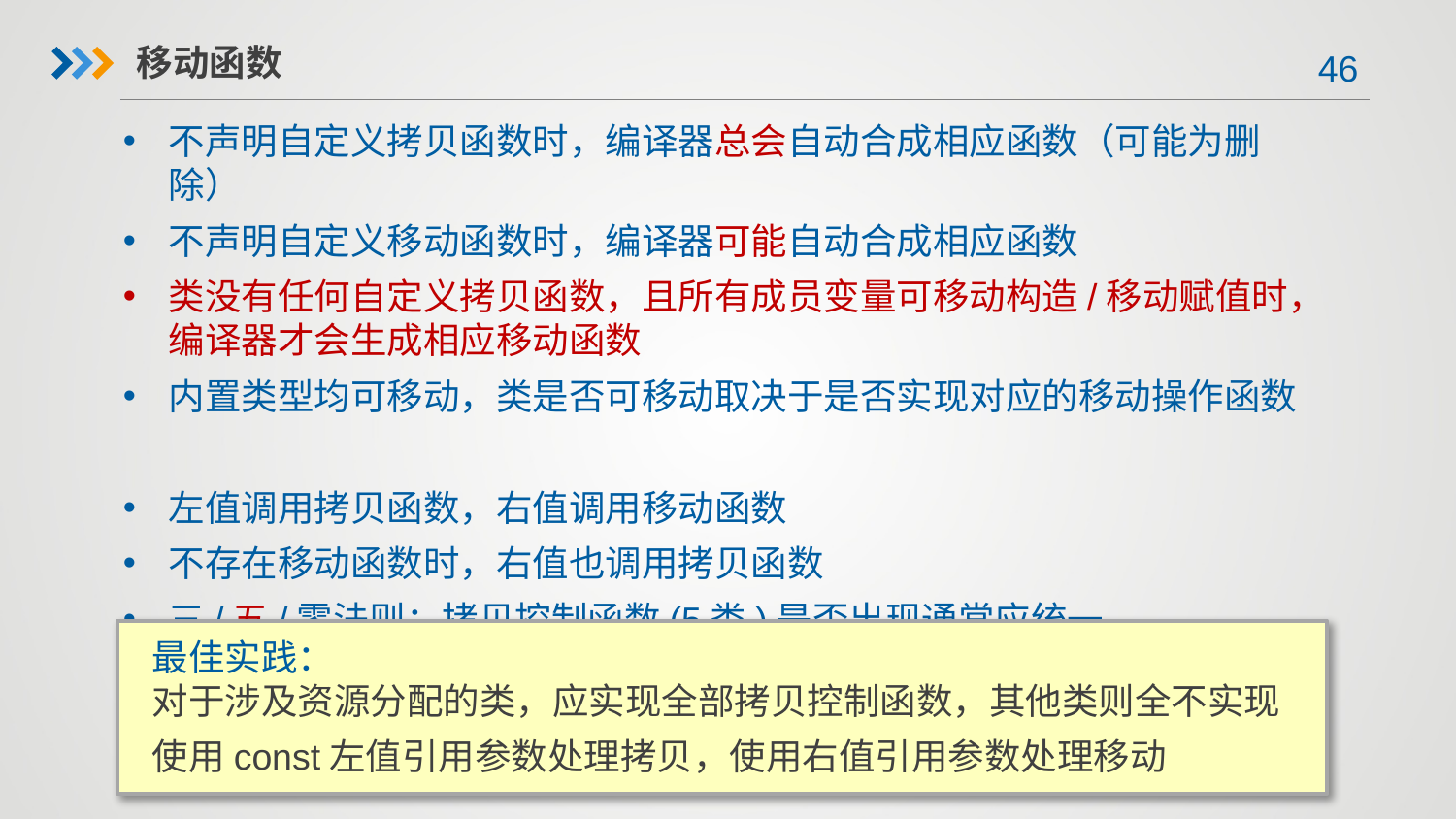

移动函数
不声明自定义拷贝函数时，编译器总会自动合成相应函数（可能为删除）
不声明自定义移动函数时，编译器可能自动合成相应函数
类没有任何自定义拷贝函数，且所有成员变量可移动构造/移动赋值时，编译器才会生成相应移动函数
内置类型均可移动，类是否可移动取决于是否实现对应的移动操作函数

左值调用拷贝函数，右值调用移动函数
不存在移动函数时，右值也调用拷贝函数
三/五/零法则：拷贝控制函数(5类)是否出现通常应统一

最佳实践：
对于涉及资源分配的类，应实现全部拷贝控制函数，其他类则全不实现
使用const左值引用参数处理拷贝，使用右值引用参数处理移动